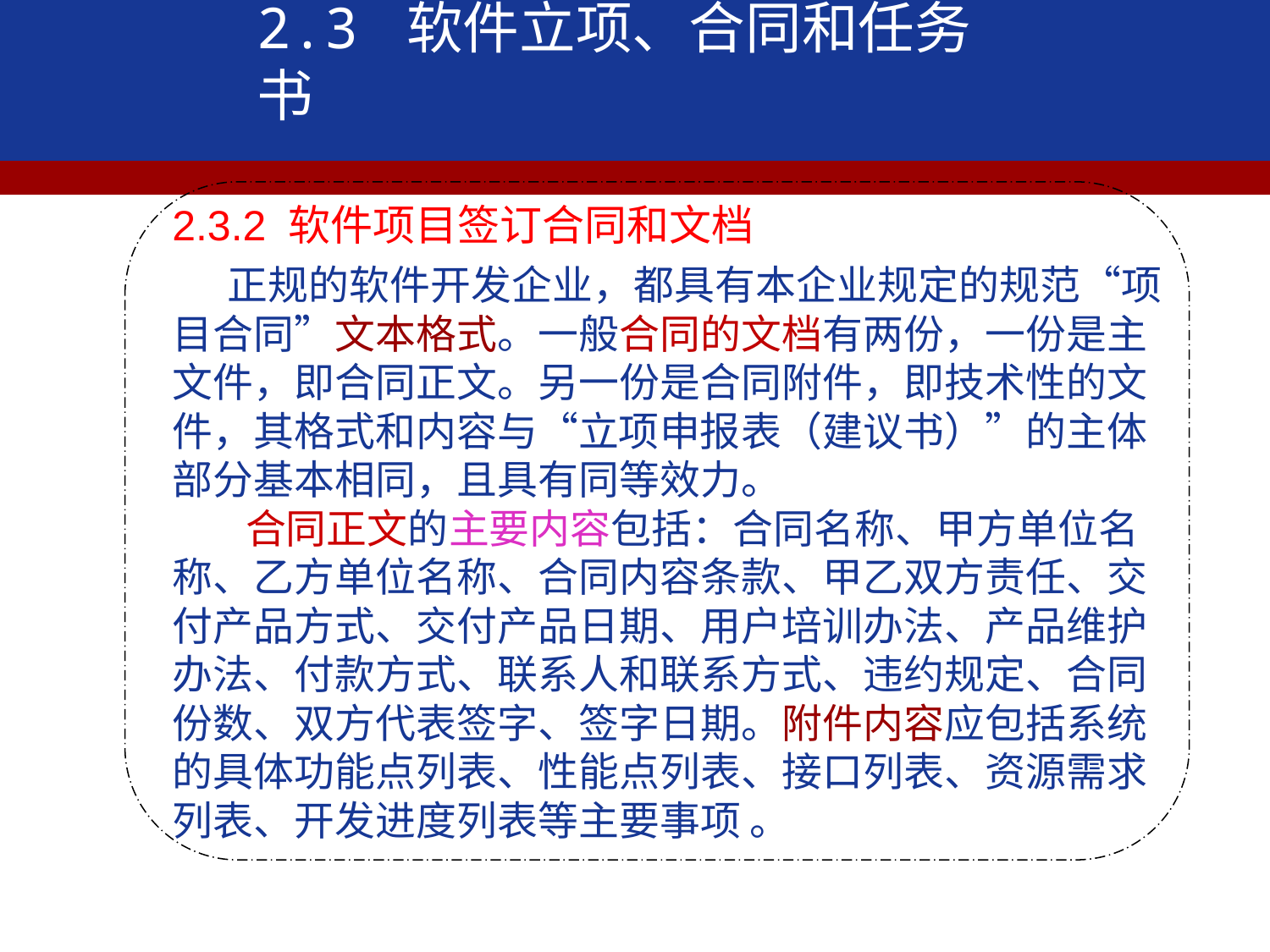

2.3 软件立项、合同和任务书

2.3.2 软件项目签订合同和文档
      正规的软件开发企业，都具有本企业规定的规范“项目合同”文本格式。一般合同的文档有两份，一份是主文件，即合同正文。另一份是合同附件，即技术性的文件，其格式和内容与“立项申报表（建议书）”的主体部分基本相同，且具有同等效力。
       合同正文的主要内容包括：合同名称、甲方单位名称、乙方单位名称、合同内容条款、甲乙双方责任、交付产品方式、交付产品日期、用户培训办法、产品维护办法、付款方式、联系人和联系方式、违约规定、合同份数、双方代表签字、签字日期。附件内容应包括系统的具体功能点列表、性能点列表、接口列表、资源需求列表、开发进度列表等主要事项 。